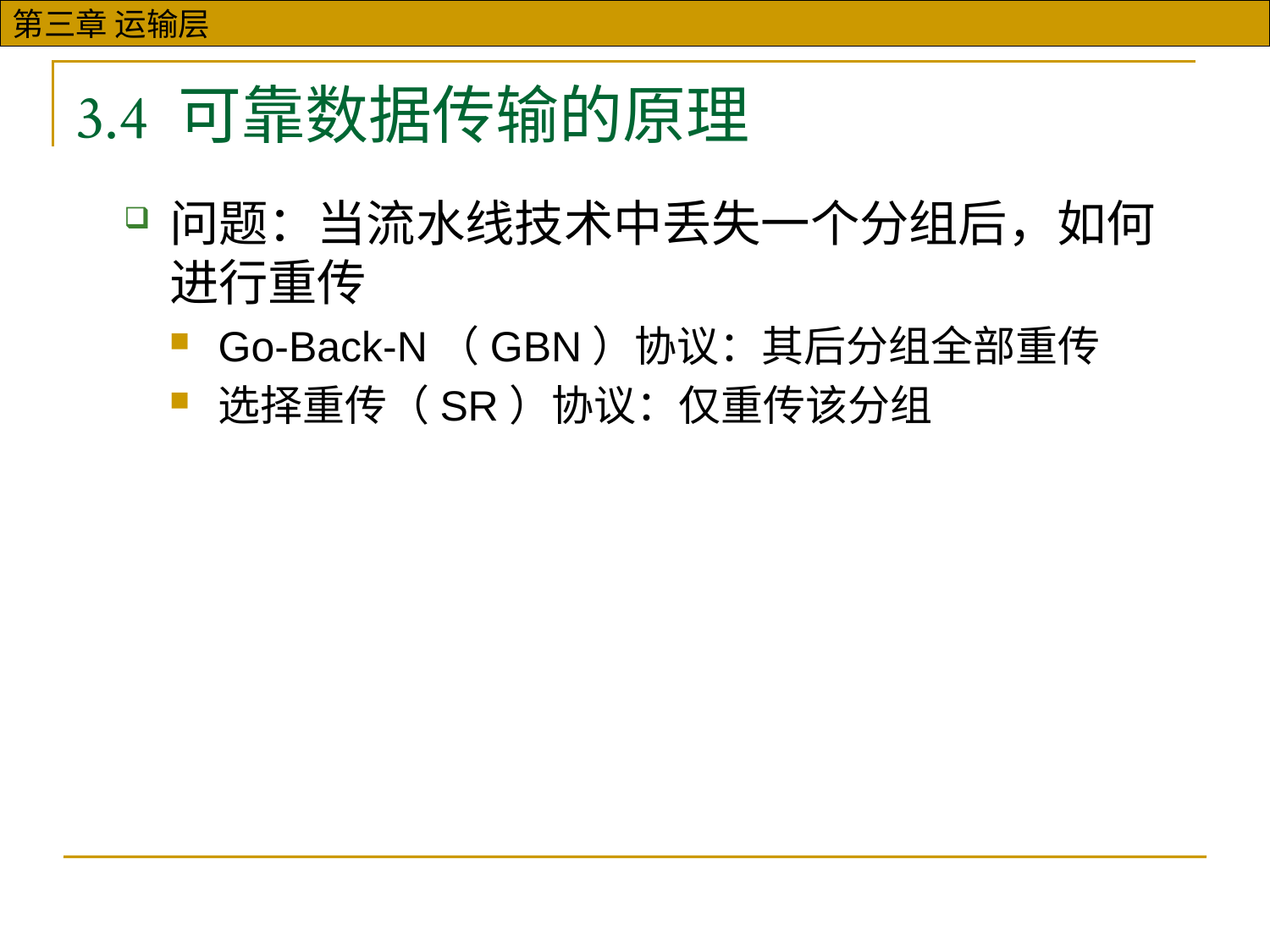

# 3.4 可靠数据传输的原理
问题：当流水线技术中丢失一个分组后，如何进行重传
Go-Back-N（GBN）协议：其后分组全部重传
选择重传（SR）协议：仅重传该分组
52